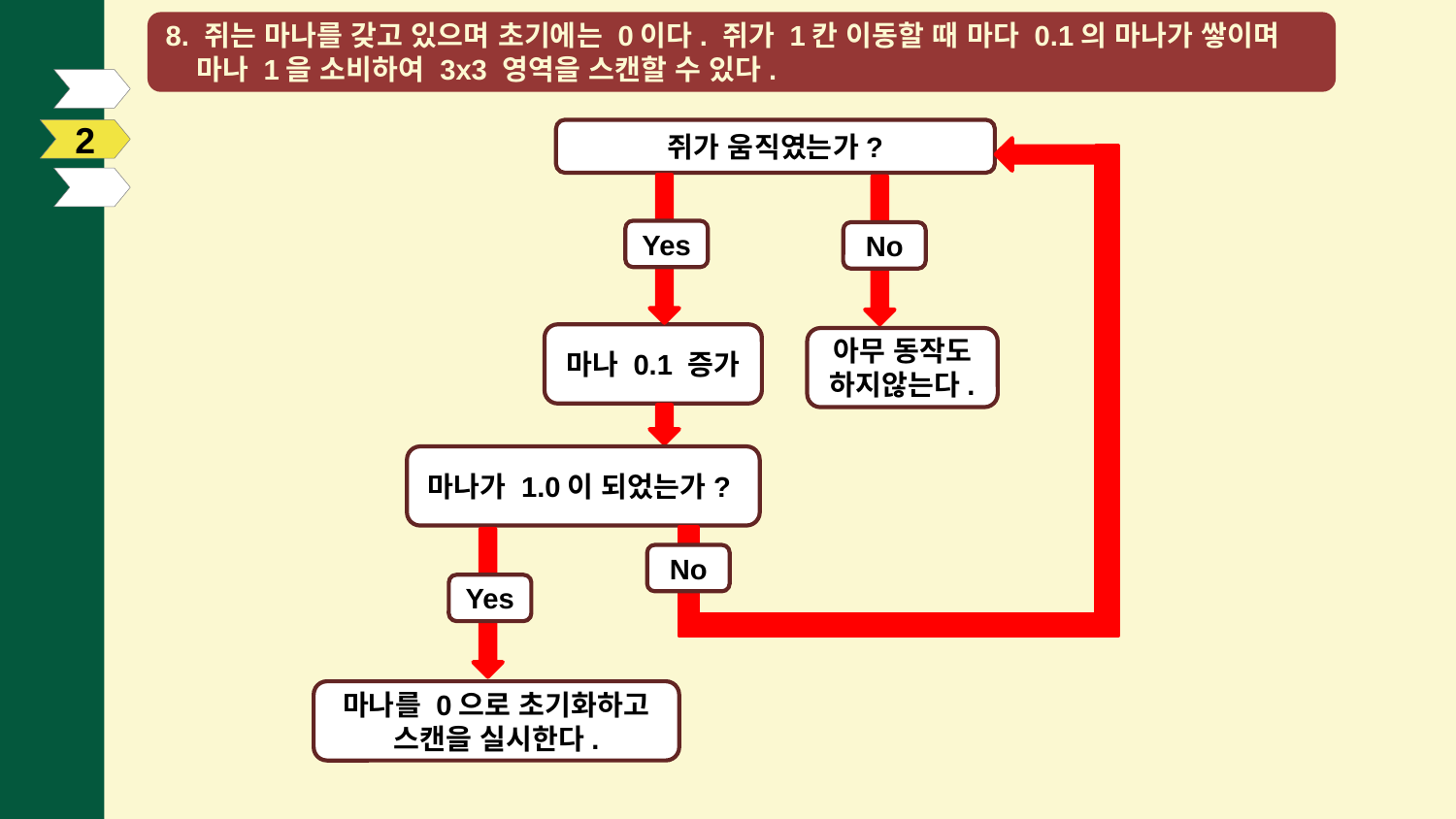

8. 쥐는 마나를 갖고 있으며 초기에는 0이다. 쥐가 1칸 이동할 때 마다 0.1의 마나가 쌓이며
   마나 1을 소비하여 3x3 영역을 스캔할 수 있다.
01

2
쥐가 움직였는가?

Yes
No
마나 0.1 증가
아무 동작도 하지않는다.

마나가 1.0이 되었는가?

No

Yes

마나를 0으로 초기화하고 스캔을 실시한다.